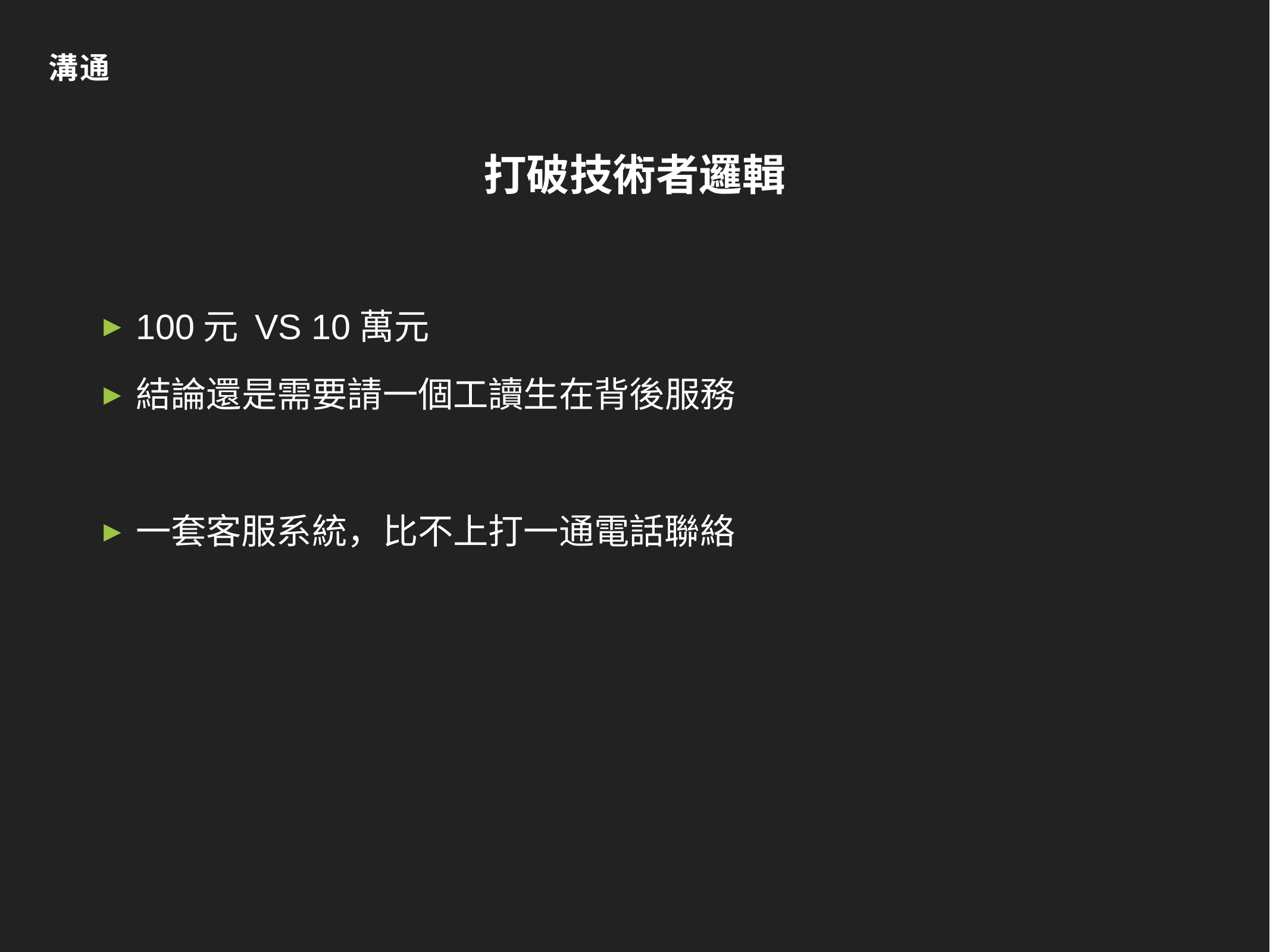

溝通
# 打破技術者邏輯
100元 VS 10萬元
結論還是需要請一個工讀生在背後服務

一套客服系統，比不上打一通電話聯絡